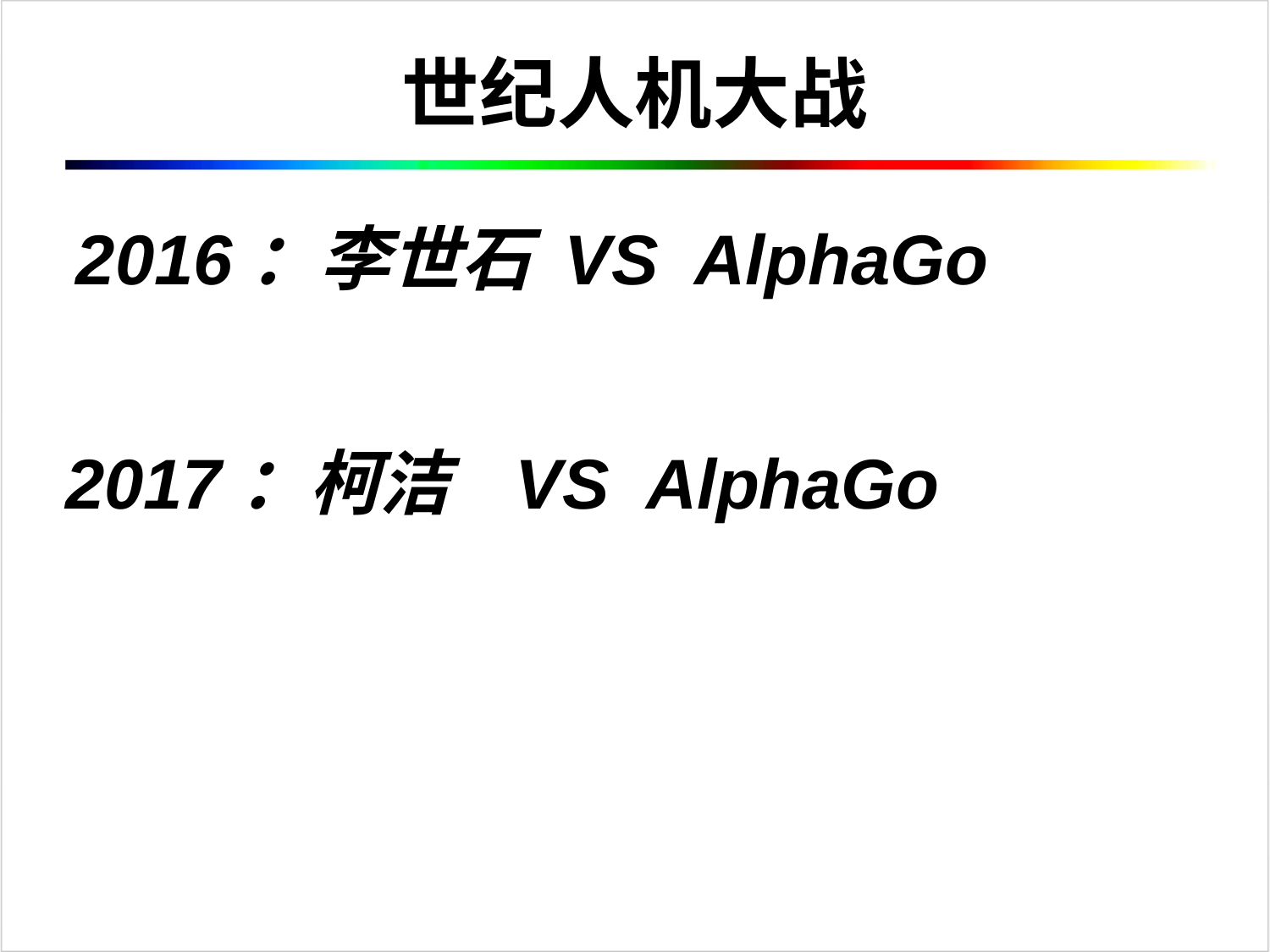

# 世纪人机大战
2016：李世石 VS  AlphaGo
2017：柯洁   VS  AlphaGo